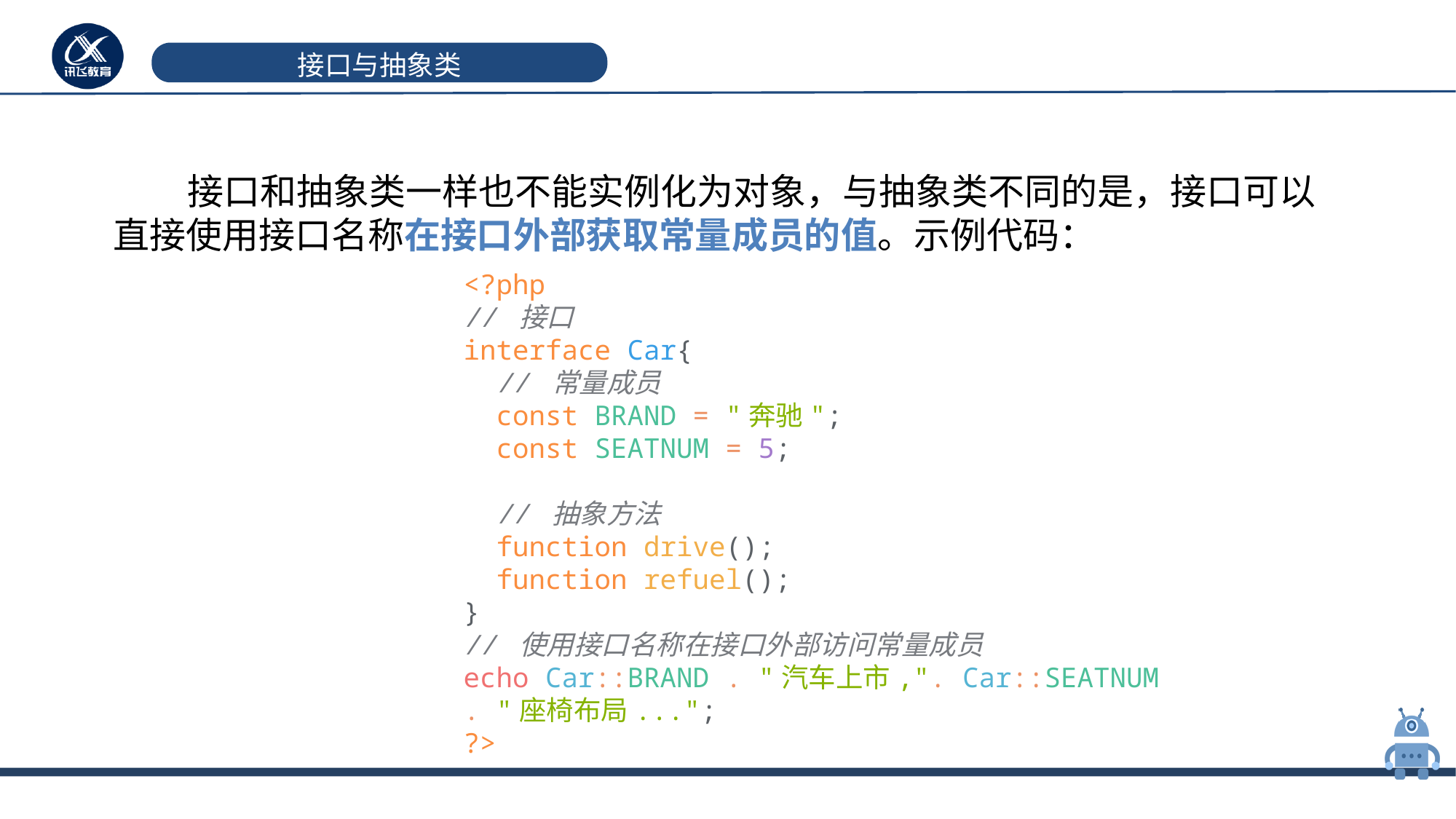

# 接口与抽象类
        接口和抽象类一样也不能实例化为对象，与抽象类不同的是，接口可以直接使用接口名称在接口外部获取常量成员的值。示例代码：
<?php
// 接口
interface Car{
  // 常量成员
  const BRAND = "奔驰";
  const SEATNUM = 5;
  // 抽象方法
  function drive();
  function refuel();
}
// 使用接口名称在接口外部访问常量成员
echo Car::BRAND . "汽车上市,". Car::SEATNUM . "座椅布局...";
?>